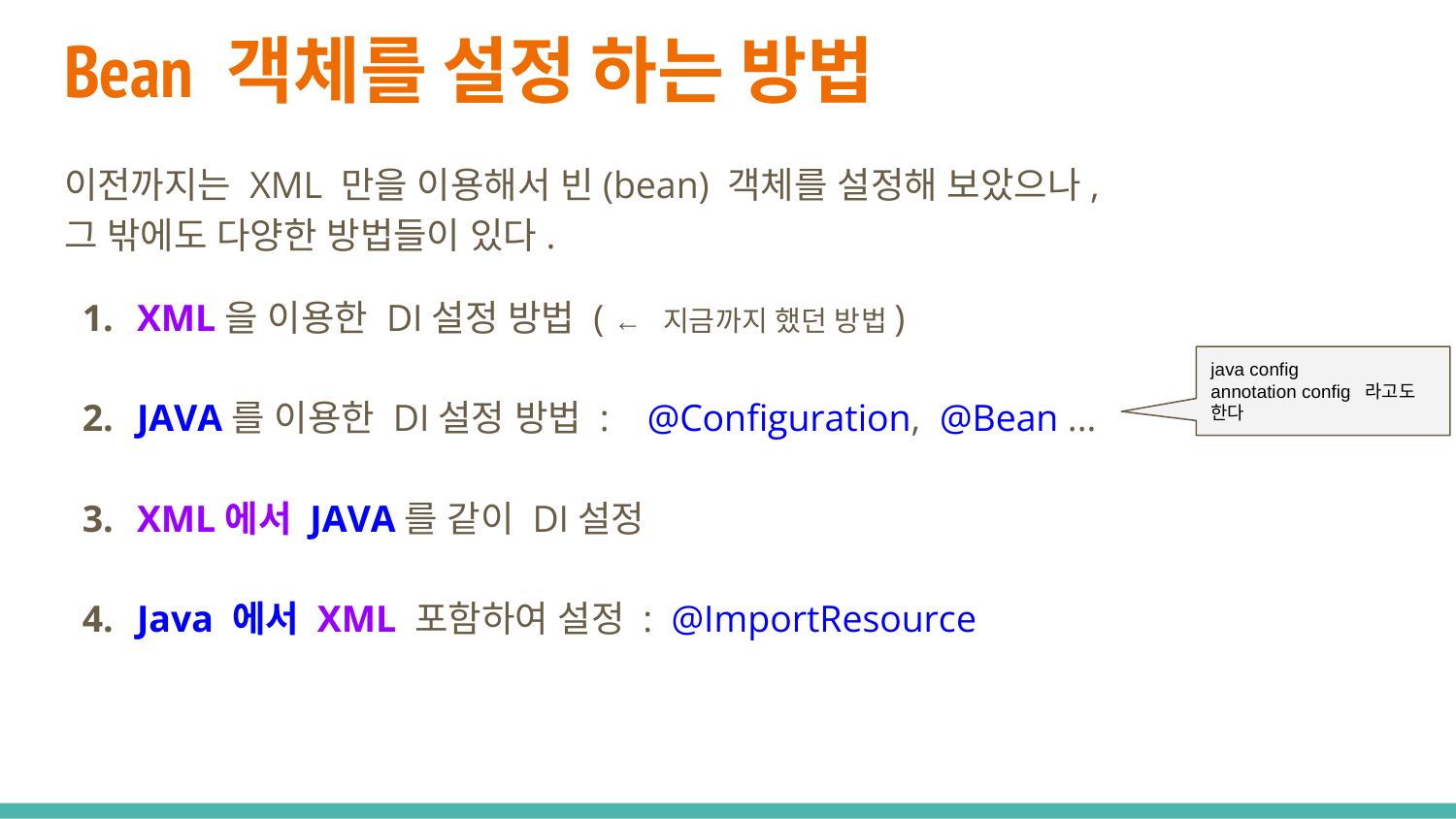

# Bean 객체를 설정 하는 방법
이전까지는 XML 만을 이용해서 빈(bean) 객체를 설정해 보았으나,
그 밖에도 다양한 방법들이 있다.
XML을 이용한 DI설정 방법 ( ←  지금까지 했던 방법)
JAVA를 이용한 DI설정 방법 :    @Configuration,  @Bean ...
XML에서 JAVA를 같이 DI설정
Java 에서 XML 포함하여 설정 :  @ImportResource

java config
annotation config  라고도 한다